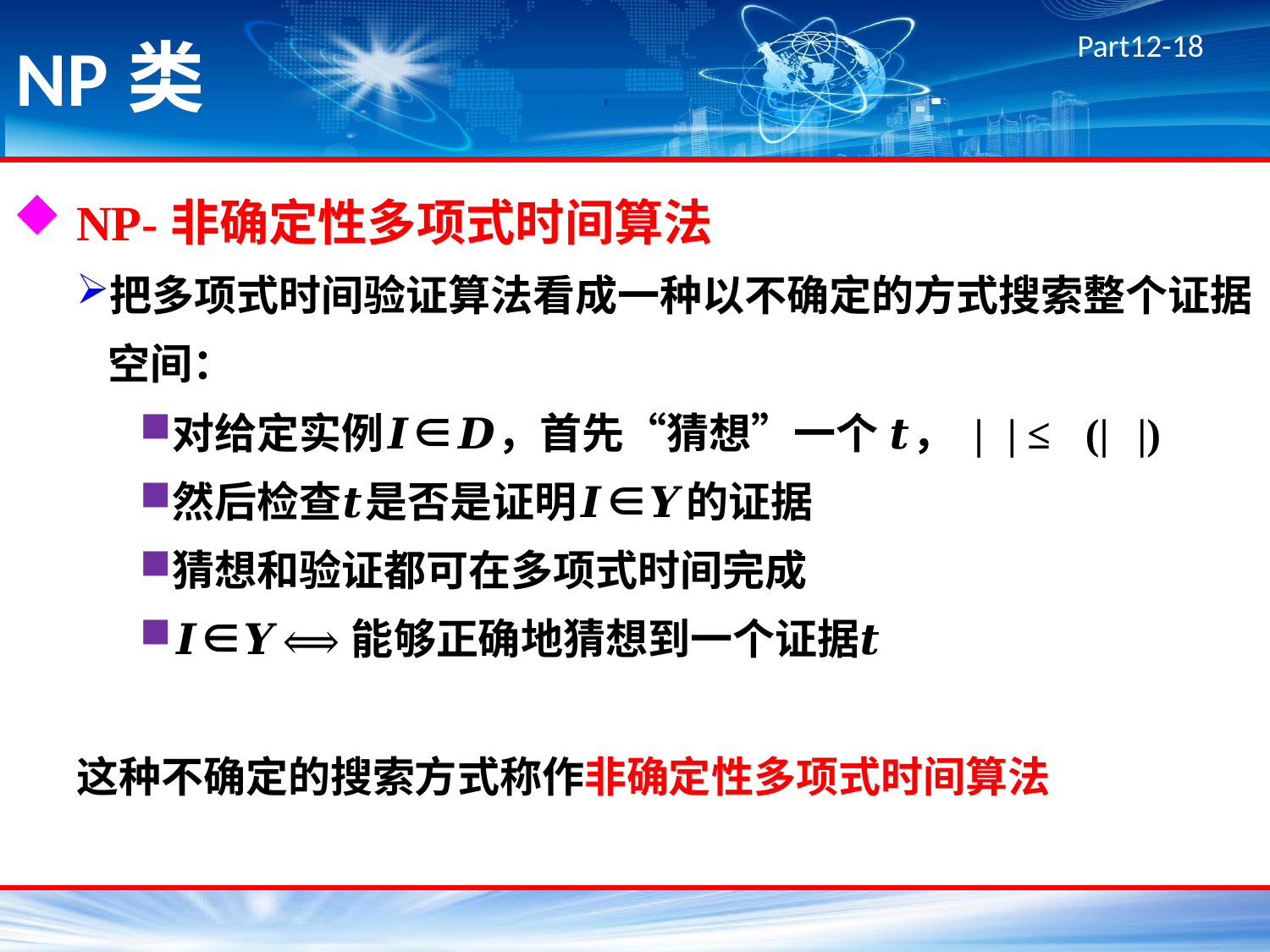

# NP类
NP-非确定性多项式时间算法
把多项式时间验证算法看成一种以不确定的方式搜索整个证据空间：
对给定实例𝑰∈𝑫，首先“猜想”一个 𝒕， |𝒕| ≤𝒑(|𝑰|)
然后检查𝒕是否是证明𝑰∈𝒀的证据
猜想和验证都可在多项式时间完成
𝑰∈𝒀⟺能够正确地猜想到一个证据𝒕

这种不确定的搜索方式称作非确定性多项式时间算法